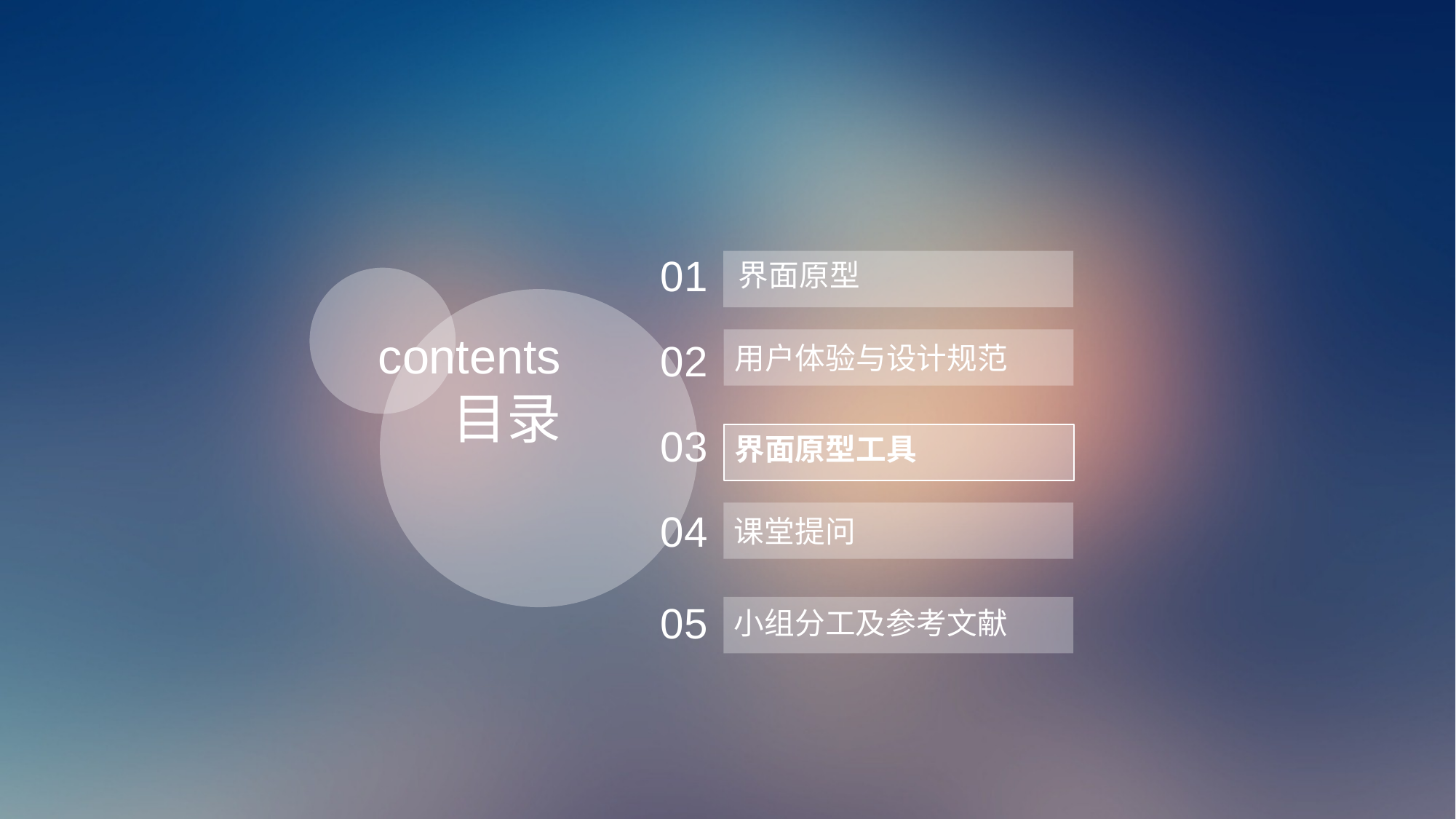

01
界面原型

contents
目录
02

用户体验与设计规范
03
界面原型工具

04

课堂提问
05

小组分工及参考文献